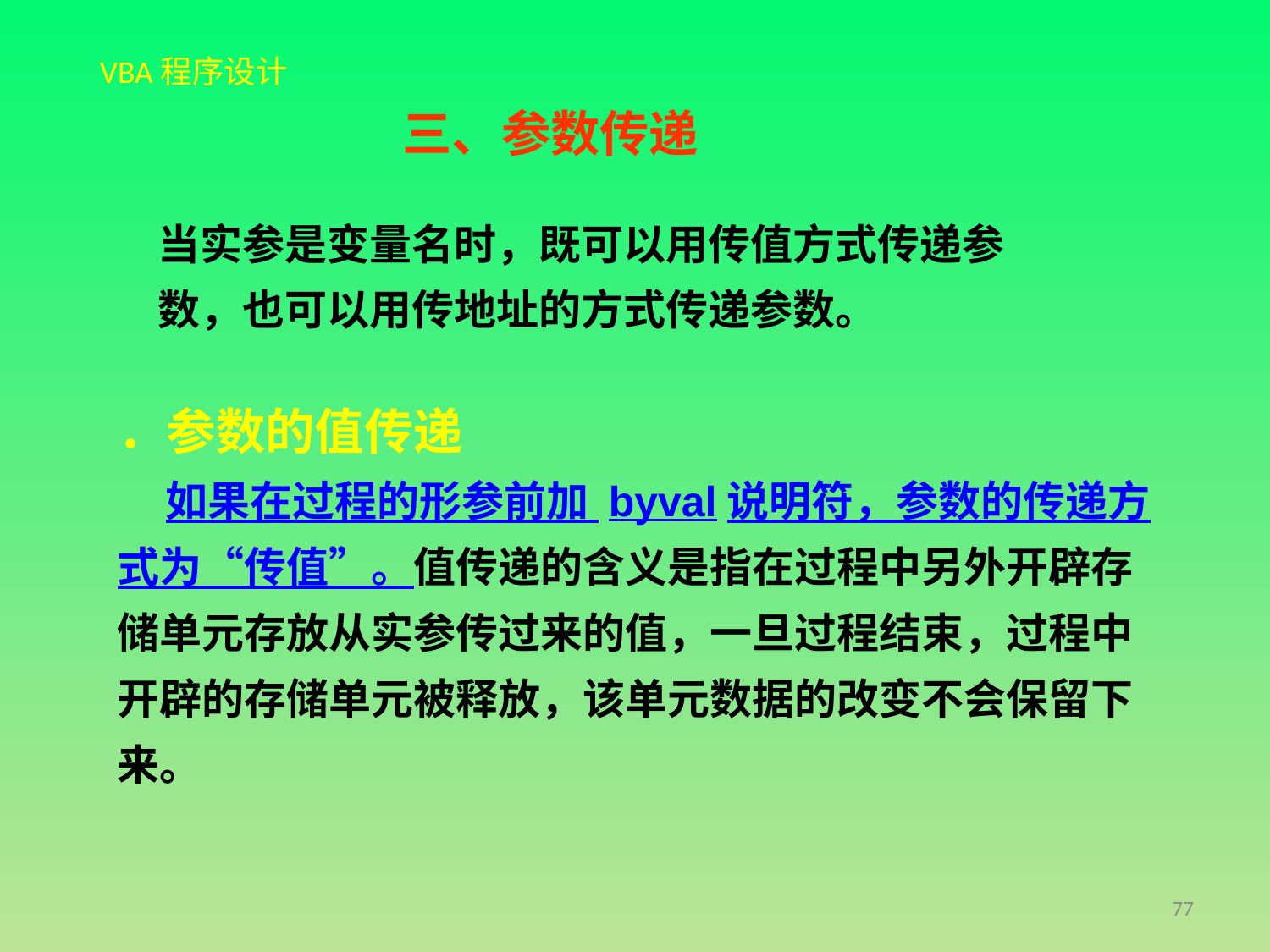

三、参数传递
当实参是变量名时，既可以用传值方式传递参数，也可以用传地址的方式传递参数。
．参数的值传递
    如果在过程的形参前加 byval说明符，参数的传递方式为“传值”。值传递的含义是指在过程中另外开辟存储单元存放从实参传过来的值，一旦过程结束，过程中开辟的存储单元被释放，该单元数据的改变不会保留下来。
77